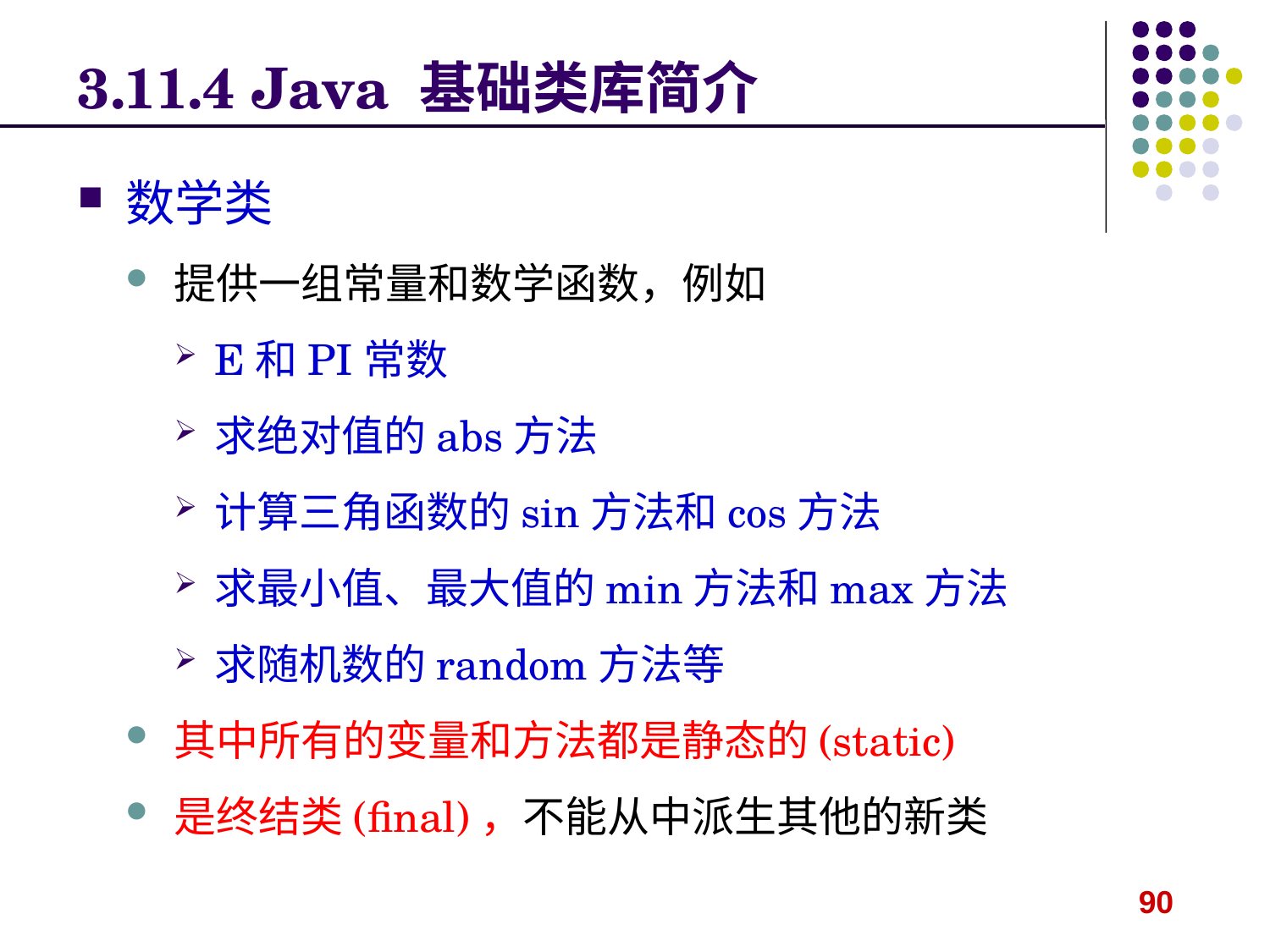

# 3.11.4 Java 基础类库简介
数学类
提供一组常量和数学函数，例如
E和PI常数
求绝对值的abs方法
计算三角函数的sin方法和cos方法
求最小值、最大值的min方法和max方法
求随机数的random方法等
其中所有的变量和方法都是静态的(static)
是终结类(final)，不能从中派生其他的新类